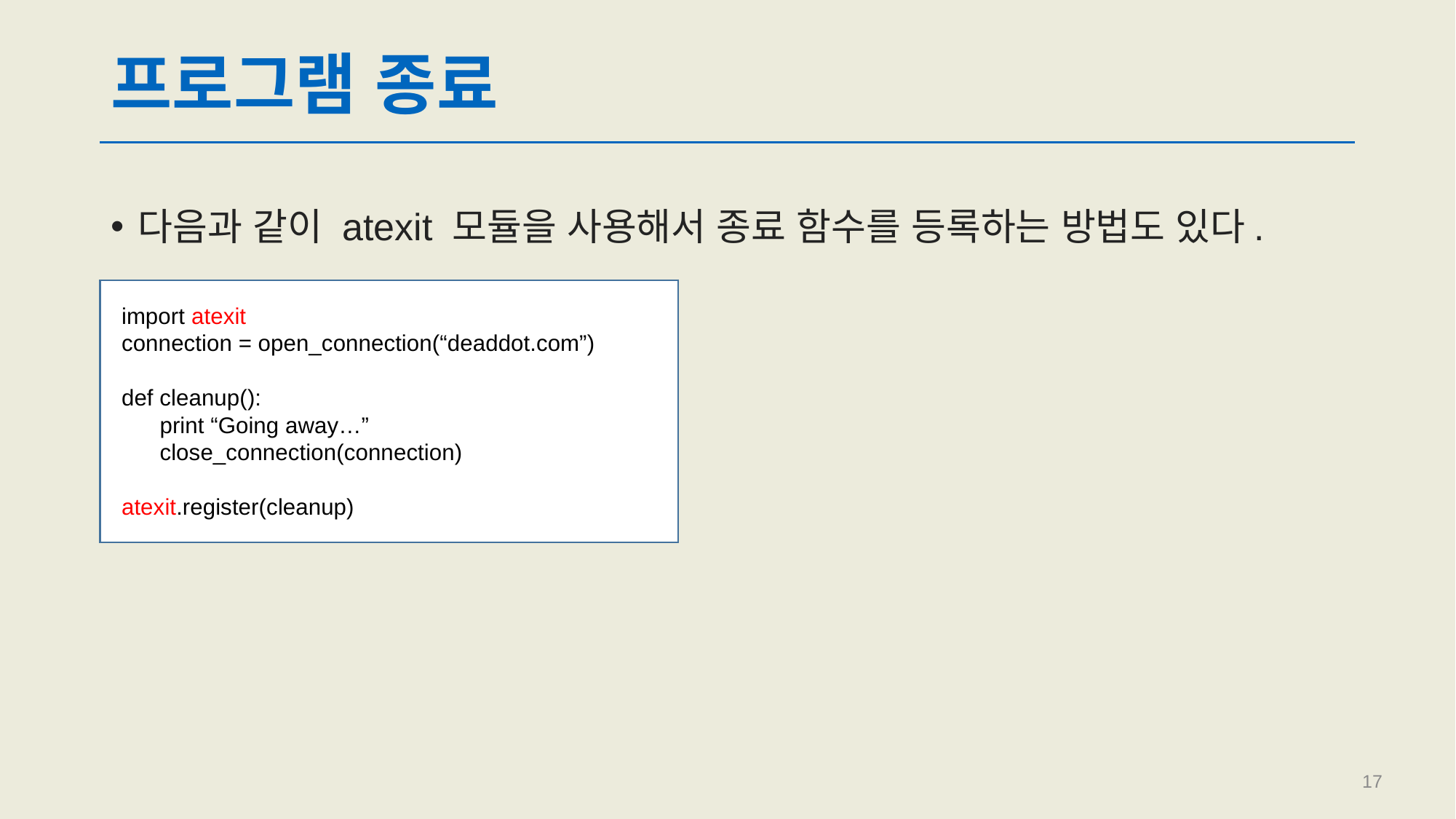

# 프로그램 종료
다음과 같이 atexit 모듈을 사용해서 종료 함수를 등록하는 방법도 있다.
import atexit
connection = open_connection(“deaddot.com”)

def cleanup():
      print “Going away…”
      close_connection(connection)

atexit.register(cleanup)
17